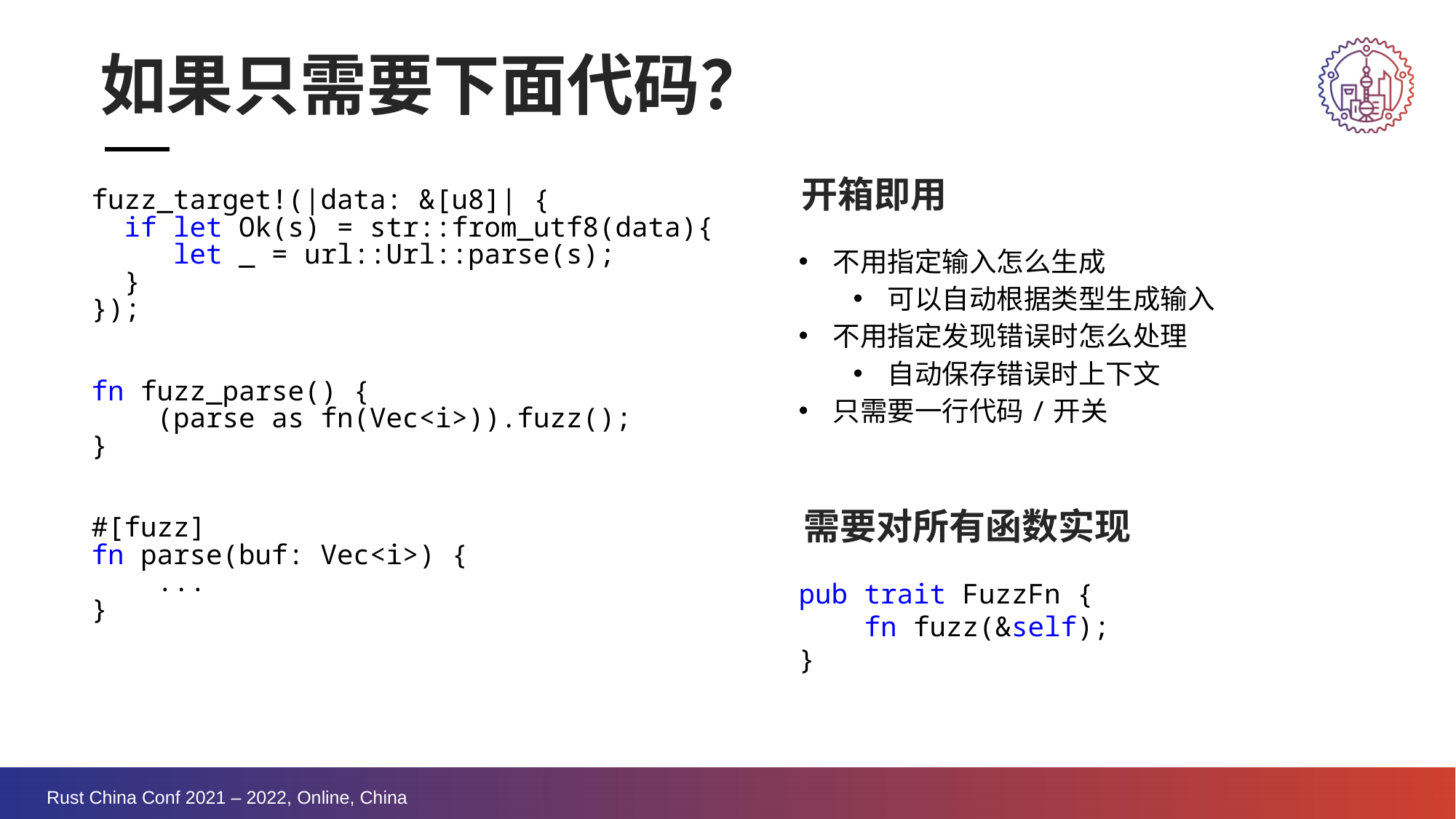

如果只需要下面代码？
开箱即用
fuzz_target!(|data: &[u8]| {
  if let Ok(s) = str::from_utf8(data){
     let _ = url::Url::parse(s);
  }
});

fn fuzz_parse() {
    (parse as fn(Vec<i>)).fuzz();
}

#[fuzz]
fn parse(buf: Vec<i>) {
    ...
}
不用指定输入怎么生成
可以自动根据类型生成输入
不用指定发现错误时怎么处理
自动保存错误时上下文
只需要一行代码/开关
需要对所有函数实现
pub trait FuzzFn {
    fn fuzz(&self);
}